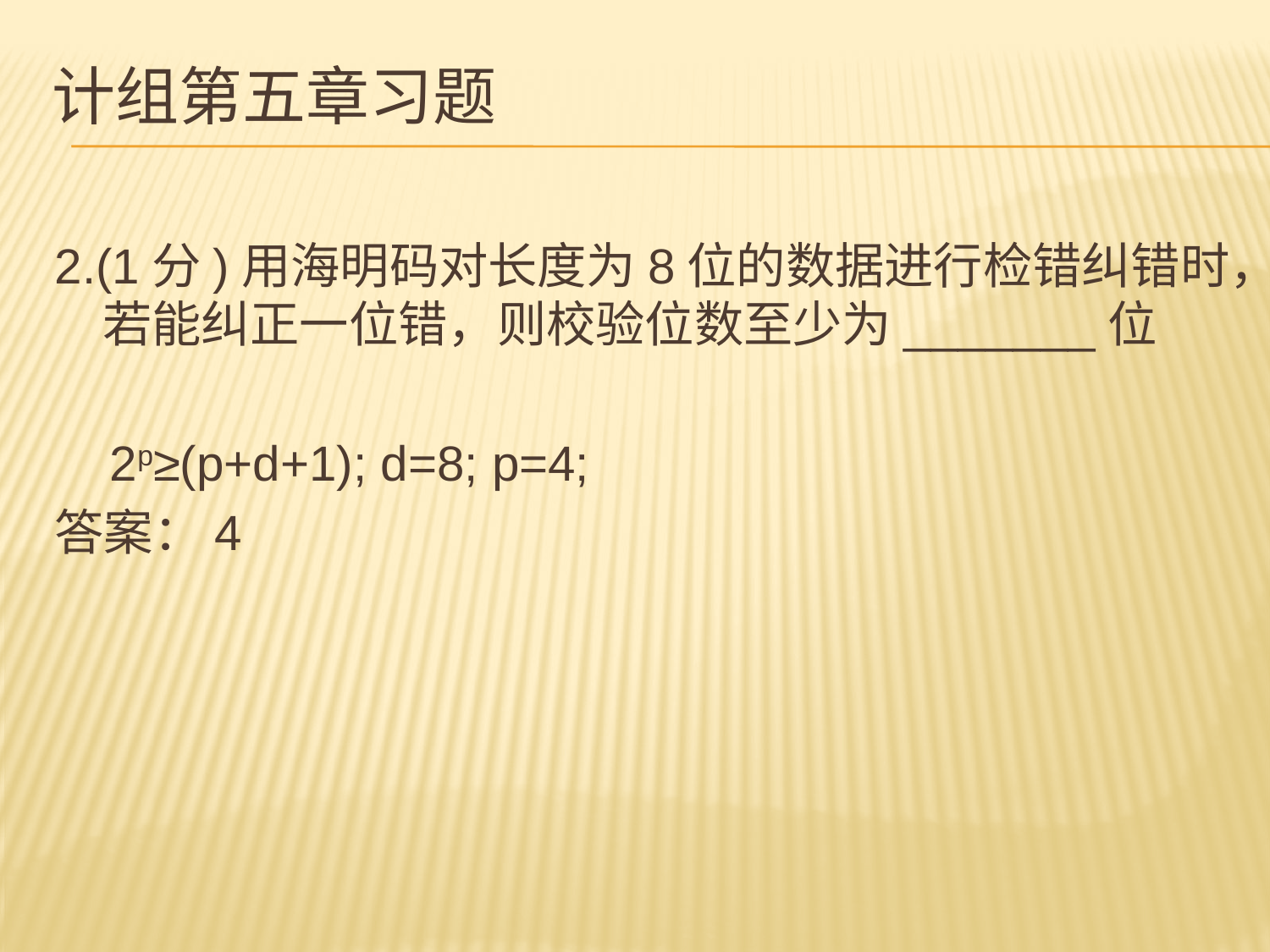

# 计组第五章习题

2.(1分)用海明码对长度为8位的数据进行检错纠错时，若能纠正一位错，则校验位数至少为_______位

    2p≥(p+d+1); d=8; p=4;
答案：4